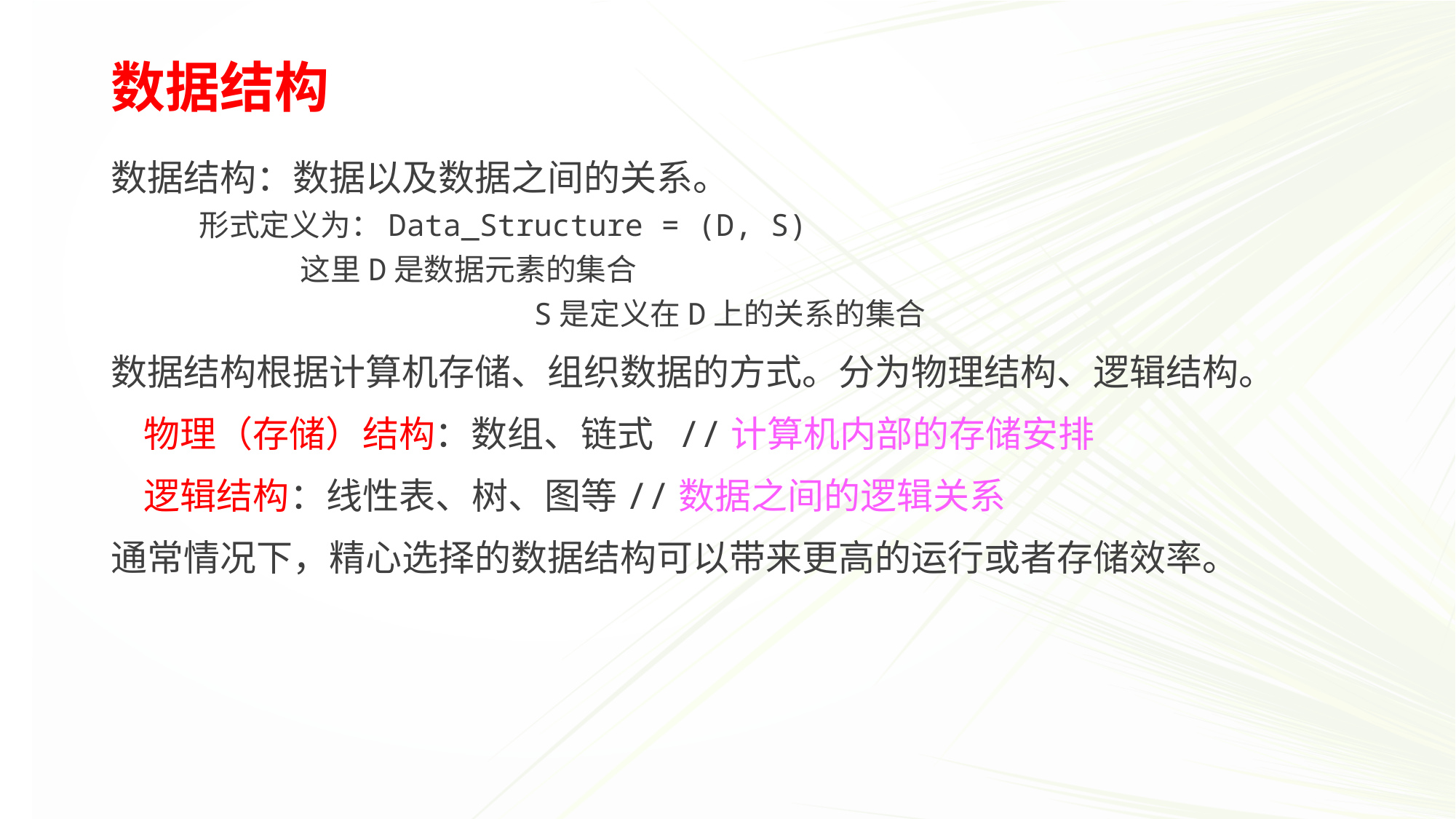

# 数据结构
数据结构：数据以及数据之间的关系。
            形式定义为：Data_Structure = (D, S)
	                     这里D是数据元素的集合
	                     S是定义在D上的关系的集合
数据结构根据计算机存储、组织数据的方式。分为物理结构、逻辑结构。
   物理（存储）结构：数组、链式  //计算机内部的存储安排
   逻辑结构：线性表、树、图等//数据之间的逻辑关系
通常情况下，精心选择的数据结构可以带来更高的运行或者存储效率。